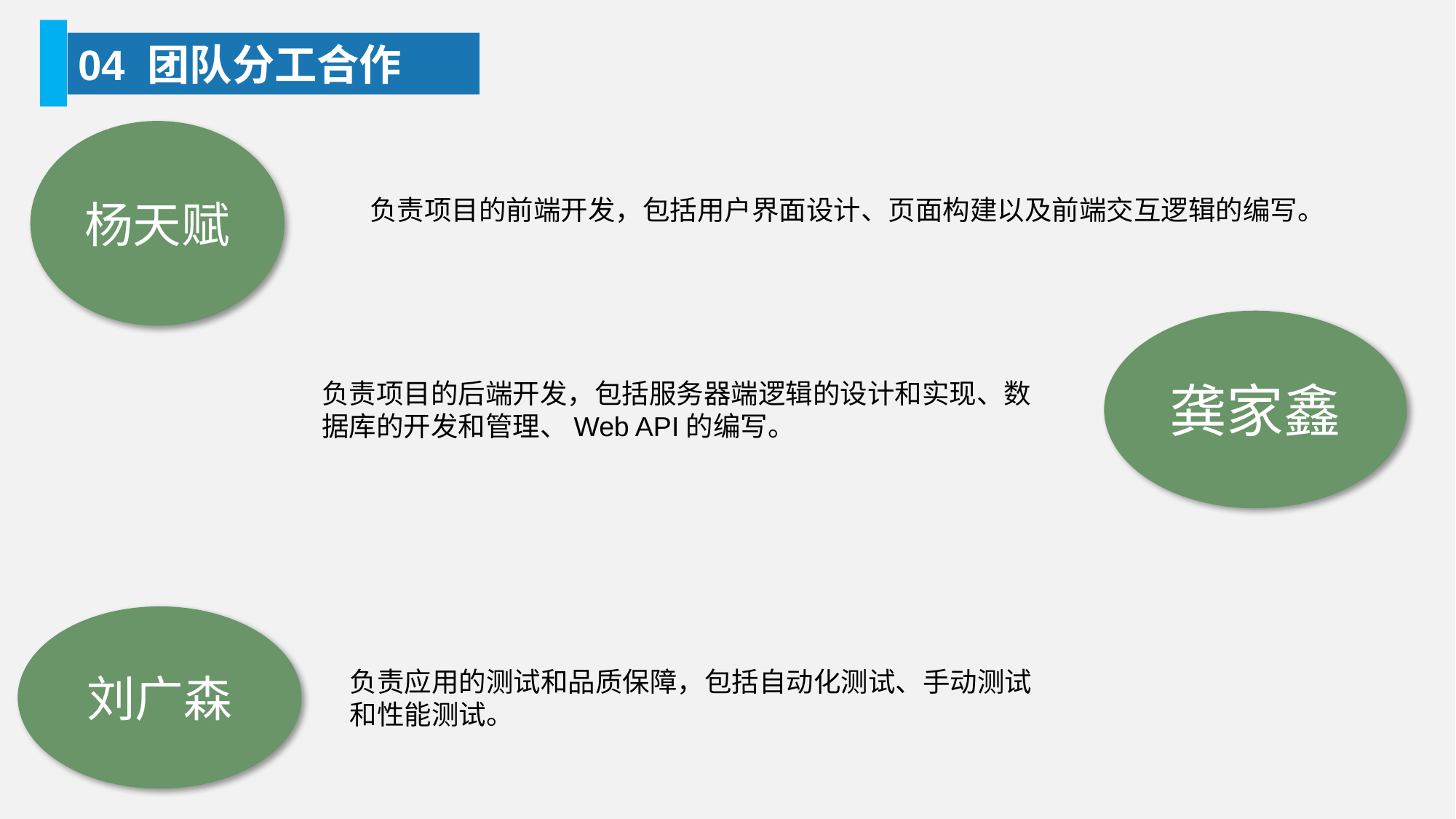

04 团队分工合作
杨天赋
负责项目的前端开发，包括用户界面设计、页面构建以及前端交互逻辑的编写。
龚家鑫
负责项目的后端开发，包括服务器端逻辑的设计和实现、数据库的开发和管理、Web API的编写。
刘广森
负责应用的测试和品质保障，包括自动化测试、手动测试和性能测试。